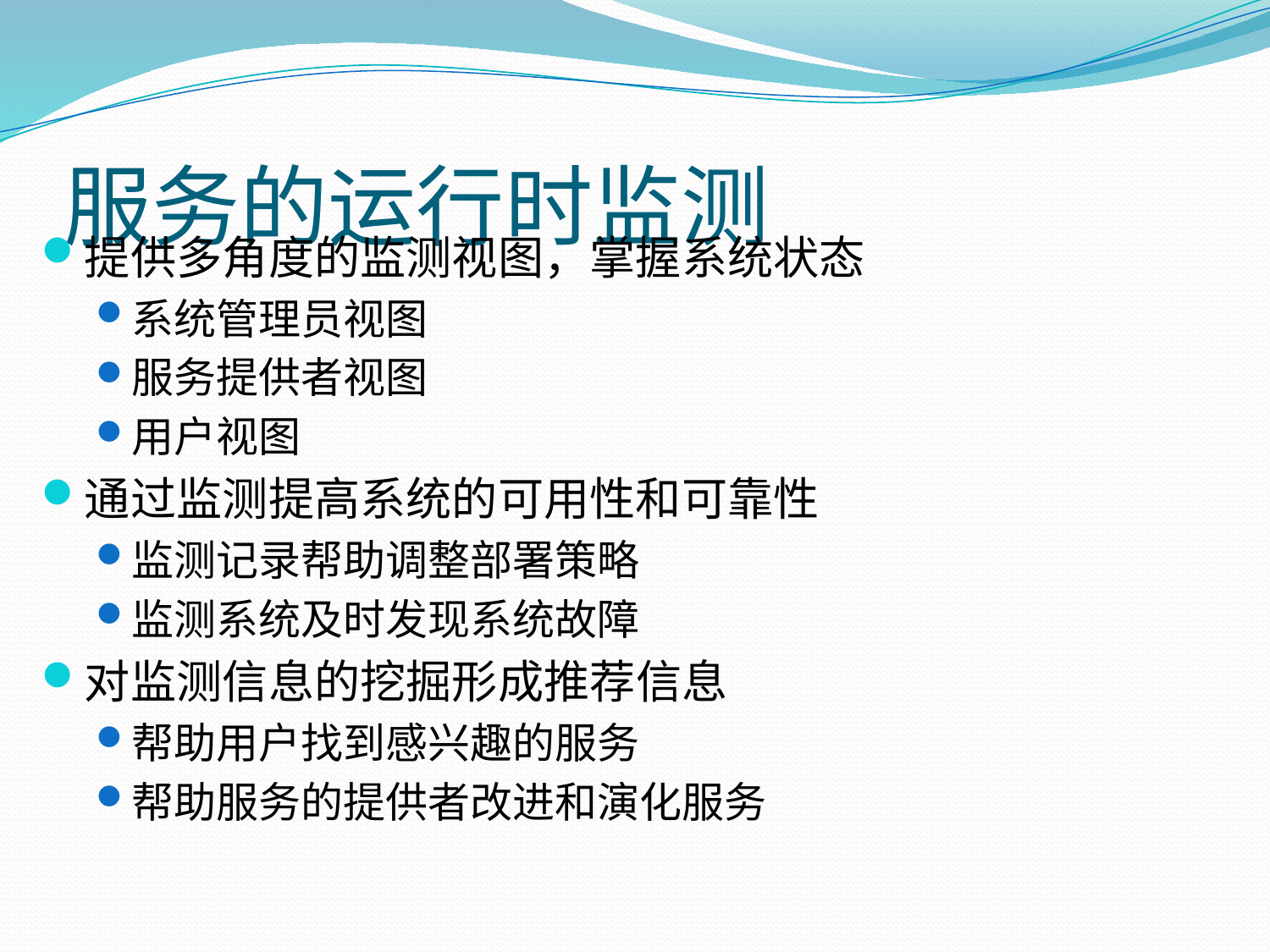

# 服务的运行时监测
提供多角度的监测视图，掌握系统状态
系统管理员视图
服务提供者视图
用户视图
通过监测提高系统的可用性和可靠性
监测记录帮助调整部署策略
监测系统及时发现系统故障
对监测信息的挖掘形成推荐信息
帮助用户找到感兴趣的服务
帮助服务的提供者改进和演化服务